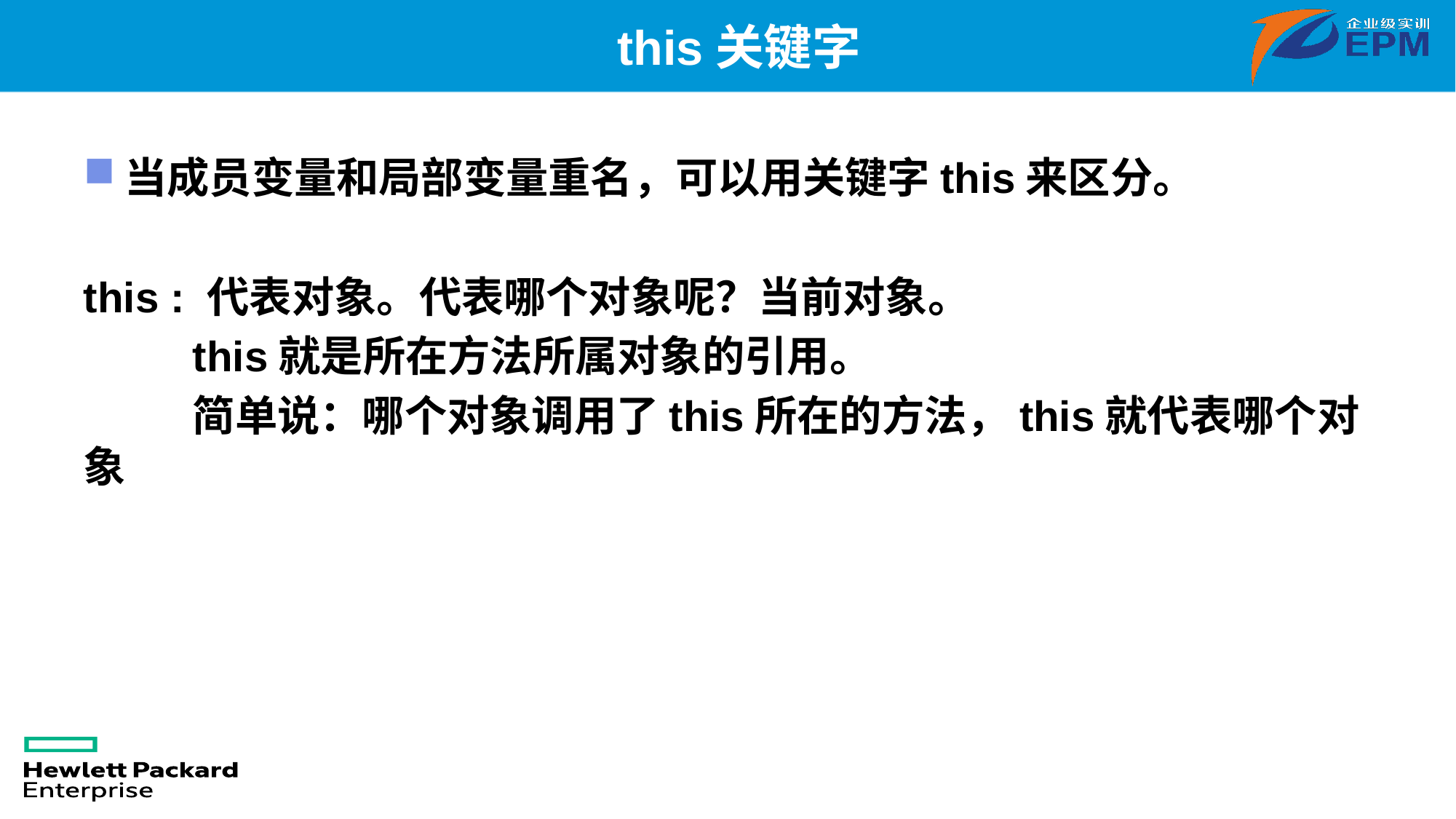

# this关键字
当成员变量和局部变量重名，可以用关键字this来区分。

this : 代表对象。代表哪个对象呢？当前对象。
	this就是所在方法所属对象的引用。
	简单说：哪个对象调用了this所在的方法，this就代表哪个对象